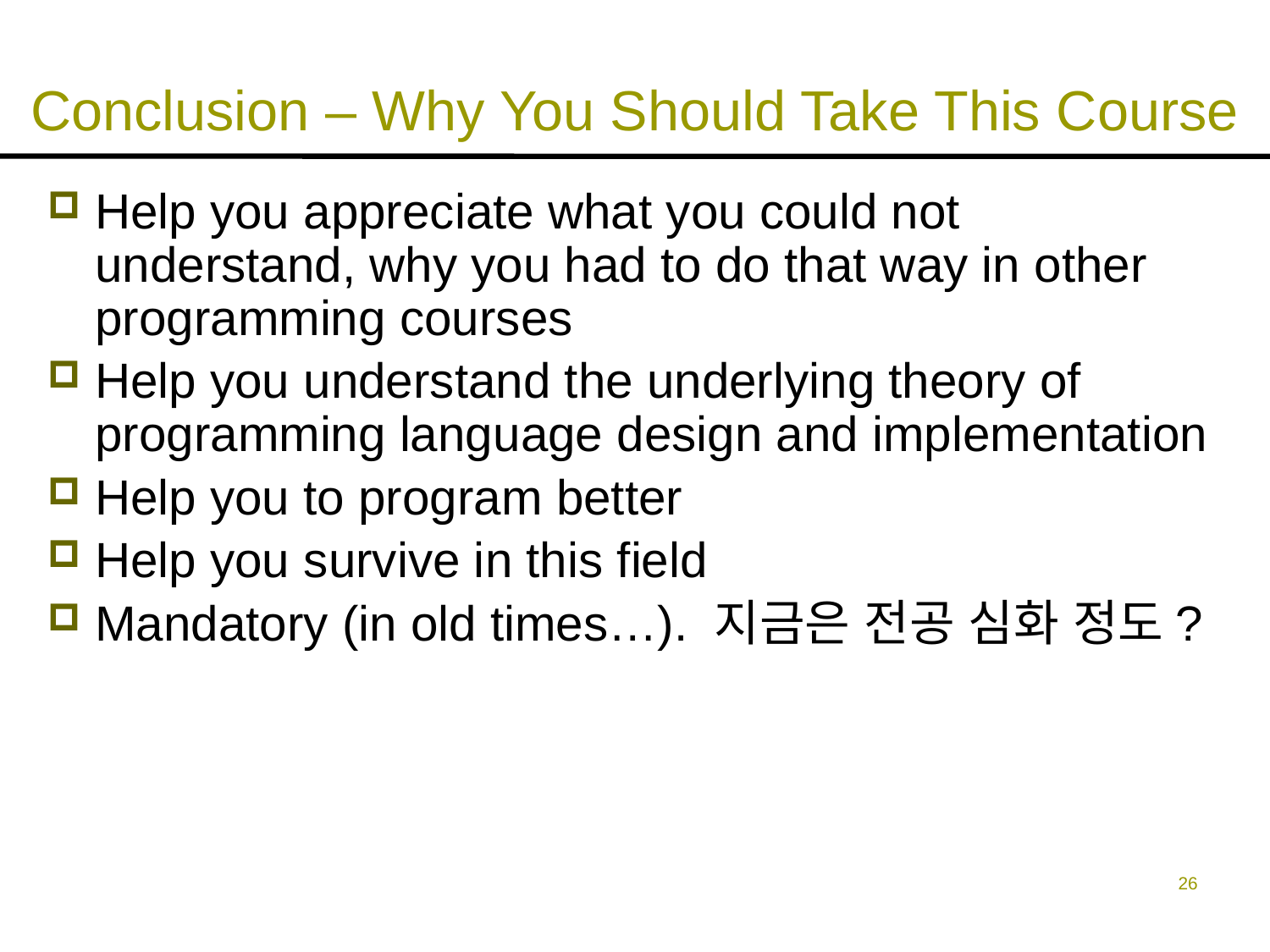

Conclusion – Why You Should Take This Course
Help you appreciate what you could not understand, why you had to do that way in other programming courses
Help you understand the underlying theory of programming language design and implementation
Help you to program better
Help you survive in this field
Mandatory (in old times…). 지금은 전공 심화 정도?

26